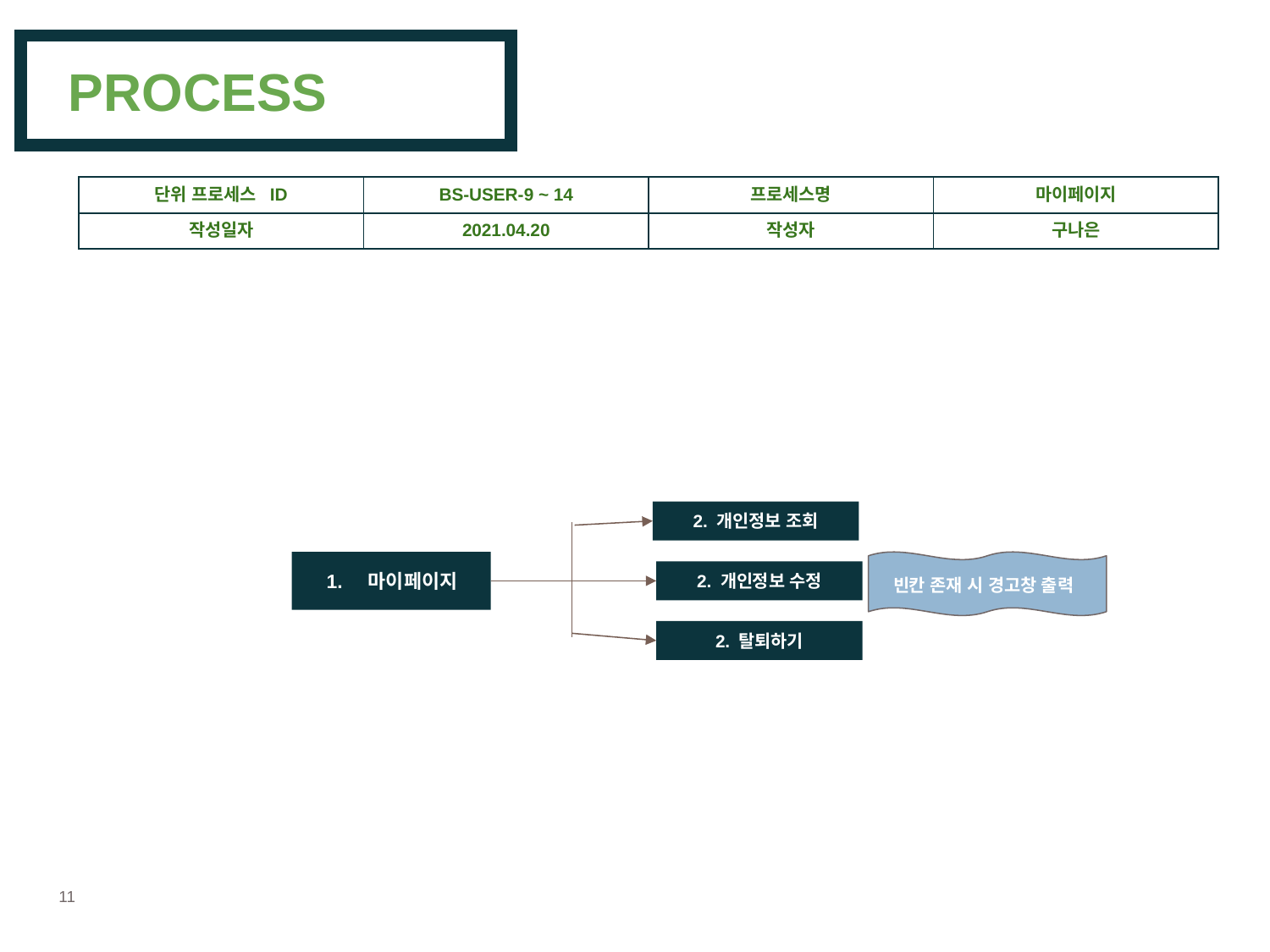

# PROCESS

| 단위 프로세스 ID | BS-USER-9 ~ 14 | 프로세스명 | 마이페이지 |
| --- | --- | --- | --- |
| 작성일자 | 2021.04.20 | 작성자 | 구나은 |
2. 개인정보 조회
마이페이지

2. 개인정보 수정
빈칸 존재 시 경고창 출력
2. 탈퇴하기